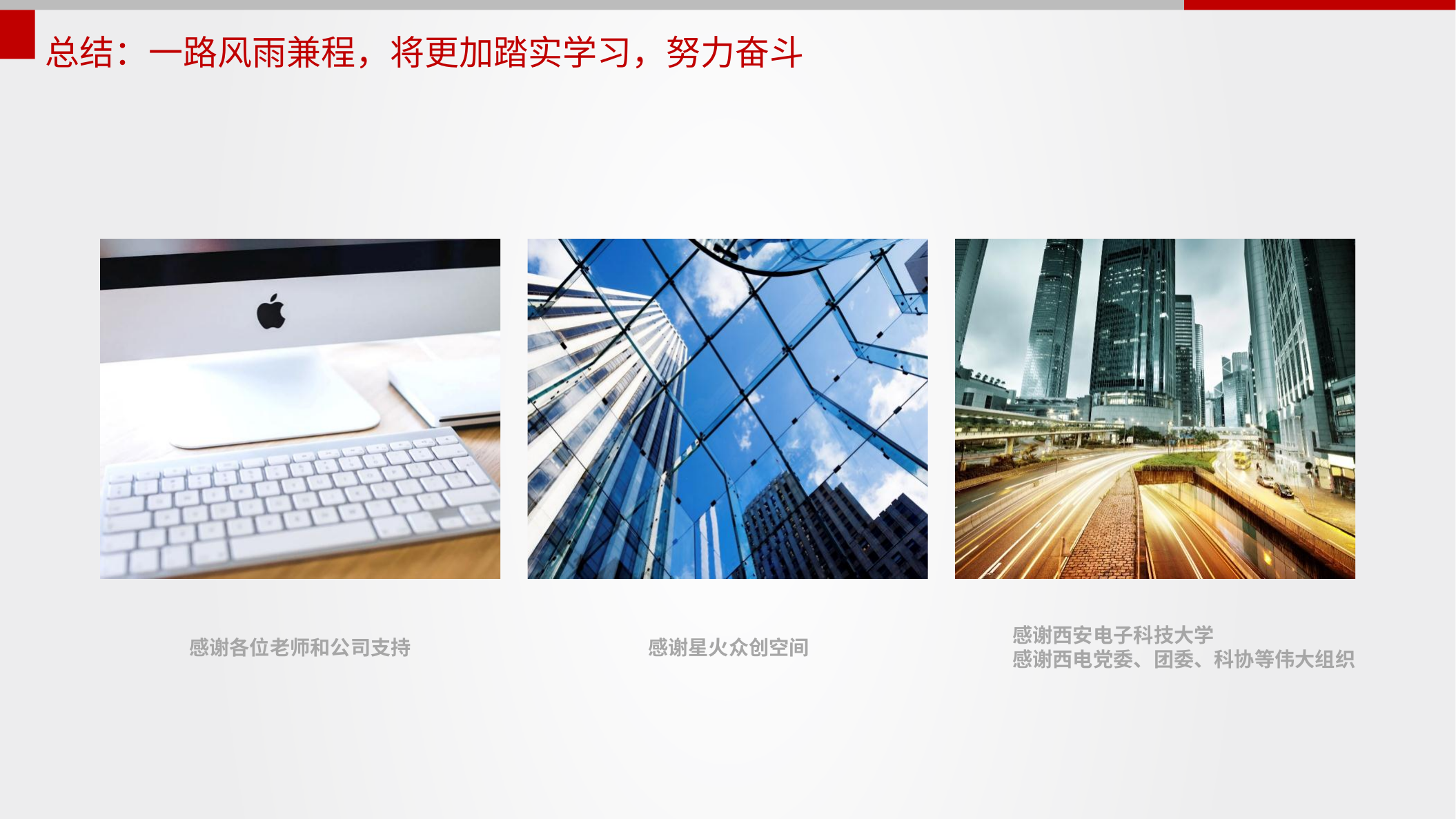

总结：一路风雨兼程，将更加踏实学习，努力奋斗

感谢西安电子科技大学
感谢西电党委、团委、科协等伟大组织
感谢各位老师和公司支持
感谢星火众创空间